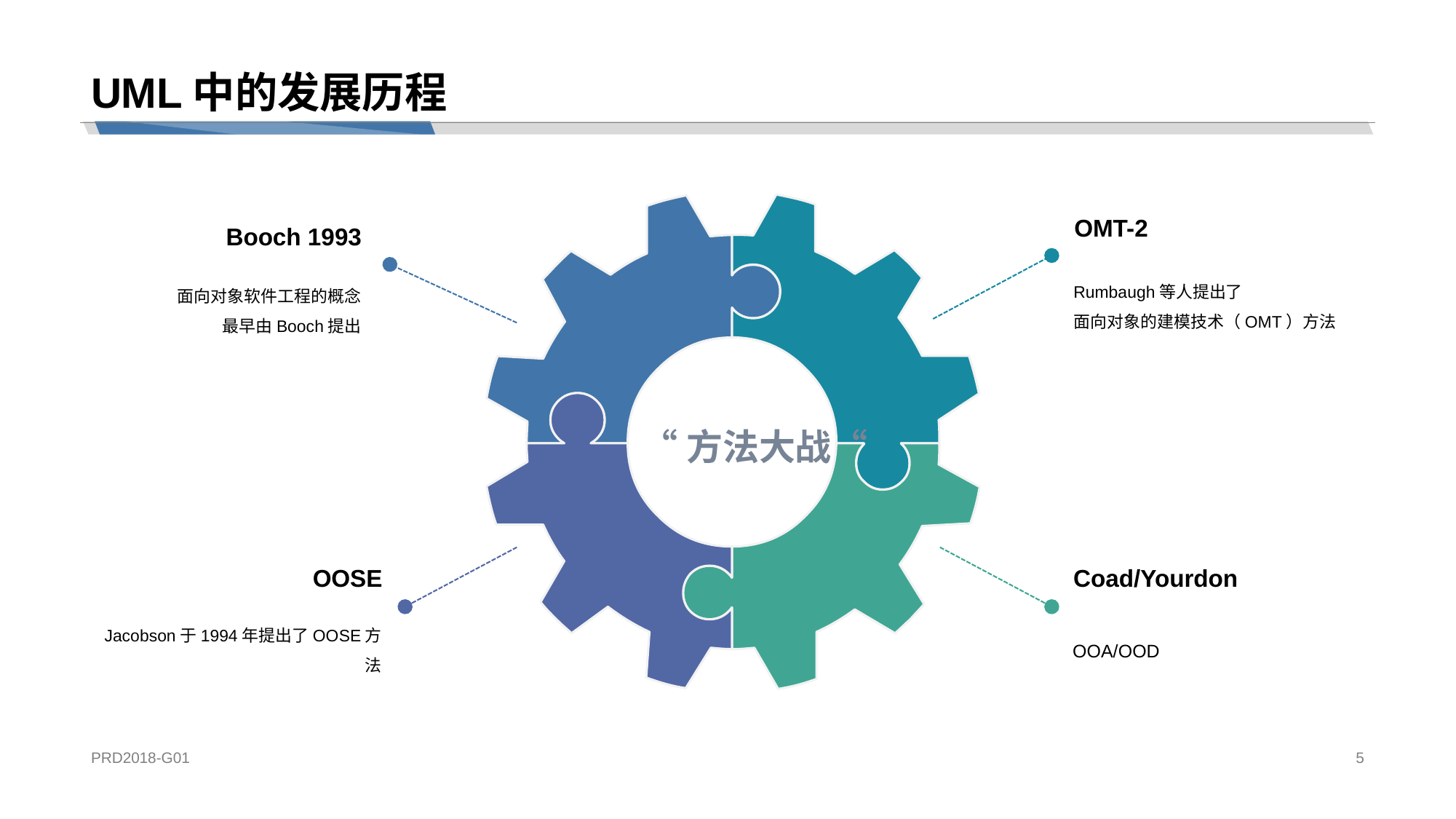

# UML中的发展历程

OMT-2
Rumbaugh等人提出了
面向对象的建模技术（OMT）方法
Booch 1993
面向对象软件工程的概念
最早由Booch提出

“方法大战“

OOSE
Jacobson于1994年提出了OOSE方法
Coad/Yourdon
OOA/OOD
PRD2018-G01
5